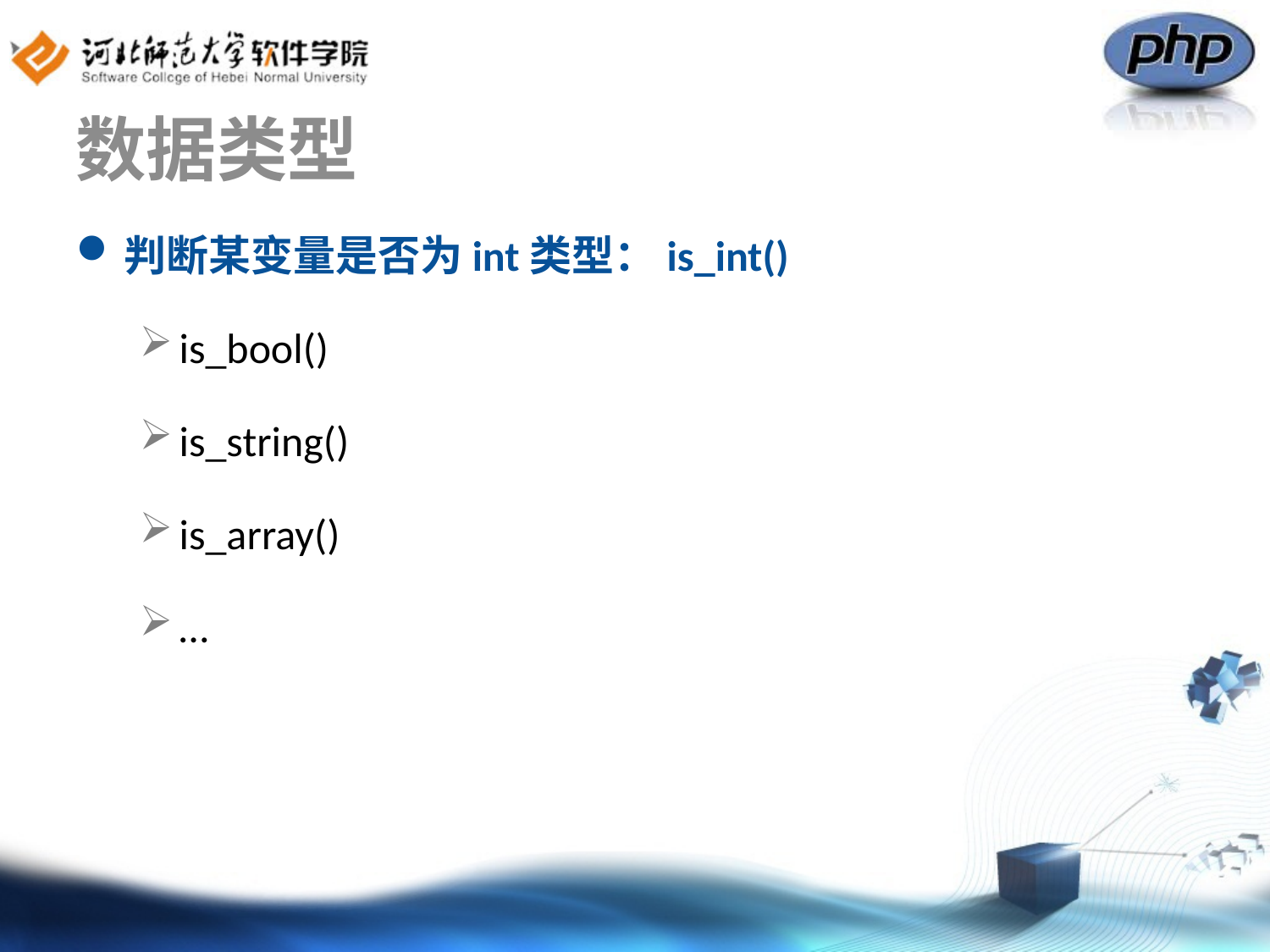

# 数据类型
判断某变量是否为int类型：is_int()
is_bool()
is_string()
is_array()
…